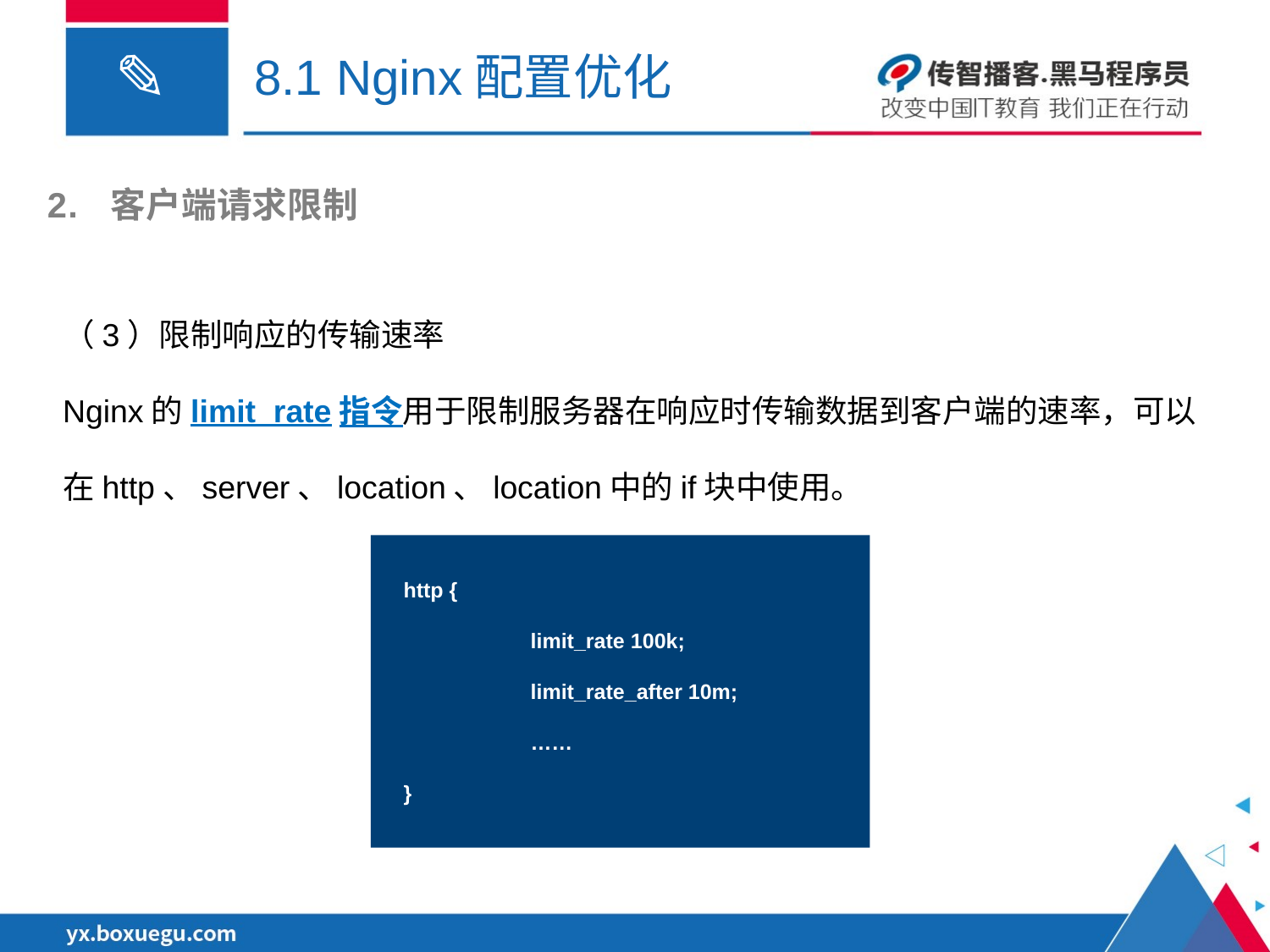

# 8.1 Nginx配置优化
客户端请求限制
（3）限制响应的传输速率
Nginx的limit_rate指令用于限制服务器在响应时传输数据到客户端的速率，可以在http、server、location、location中的if块中使用。

http {
	limit_rate 100k;
	limit_rate_after 10m;
	……
}